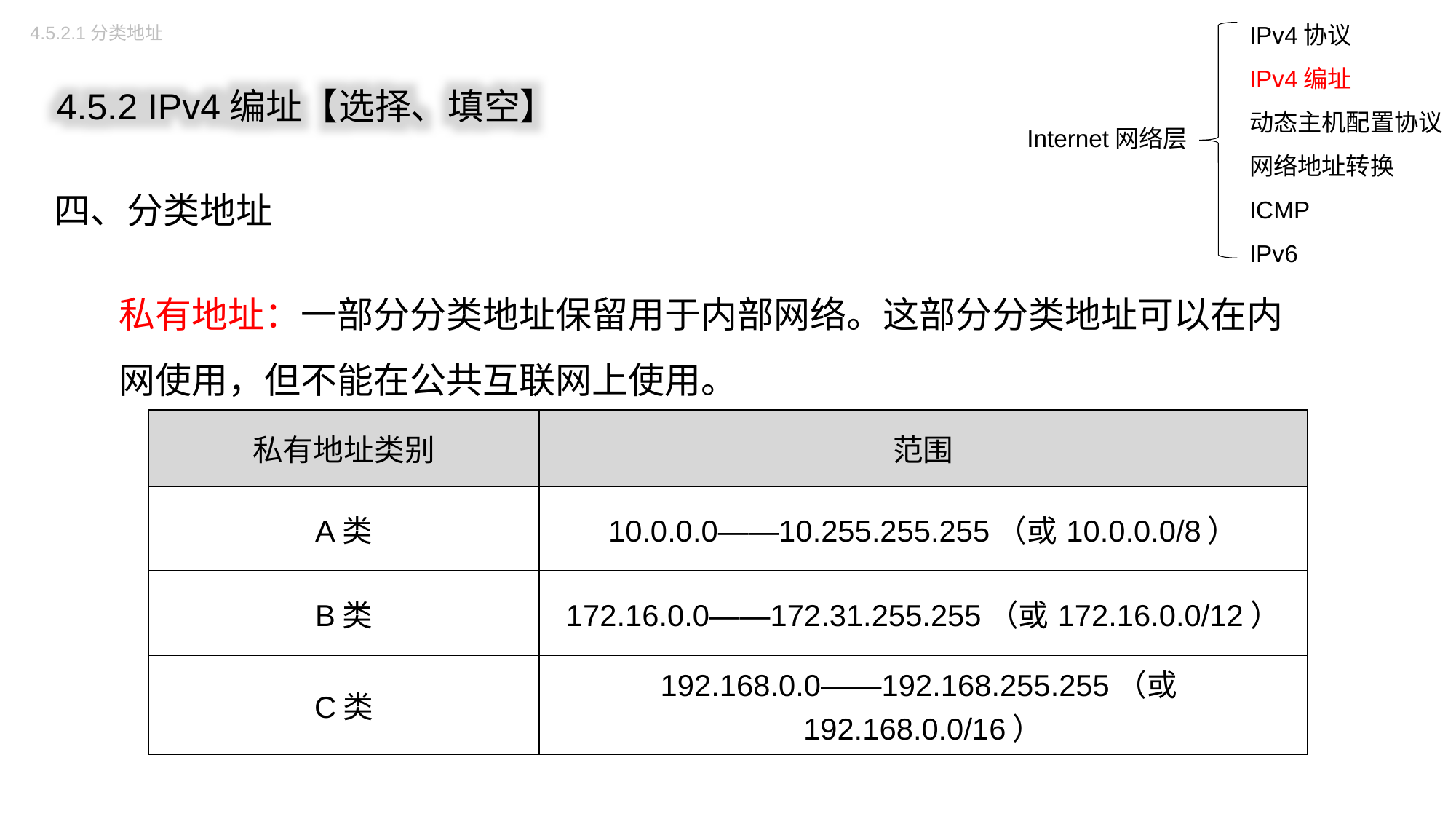

IPv4协议
IPv4编址
动态主机配置协议
网络地址转换
ICMP
IPv6
4.5.2.1分类地址

4.5.2 IPv4编址【选择、填空】
Internet网络层
四、分类地址
私有地址：一部分分类地址保留用于内部网络。这部分分类地址可以在内网使用，但不能在公共互联网上使用。
| 私有地址类别 | 范围 |
| --- | --- |
| A类 | 10.0.0.0——10.255.255.255（或10.0.0.0/8） |
| B类 | 172.16.0.0——172.31.255.255（或172.16.0.0/12） |
| C类 | 192.168.0.0——192.168.255.255（或192.168.0.0/16） |